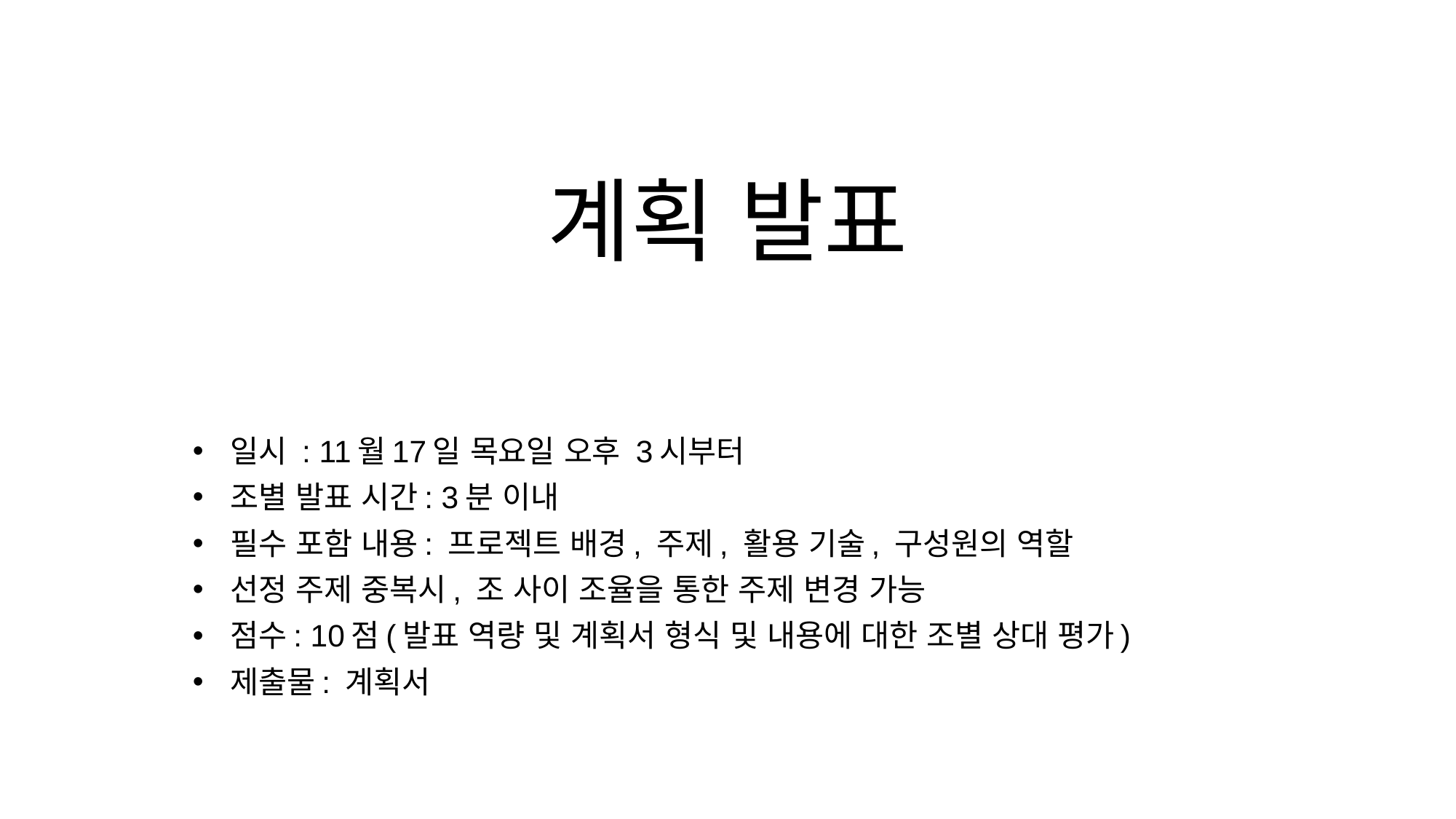

# 계획 발표
일시 : 11월17일 목요일 오후 3시부터
조별 발표 시간: 3분 이내
필수 포함 내용: 프로젝트 배경, 주제, 활용 기술, 구성원의 역할
선정 주제 중복시, 조 사이 조율을 통한 주제 변경 가능
점수: 10점(발표 역량 및 계획서 형식 및 내용에 대한 조별 상대 평가)
제출물: 계획서